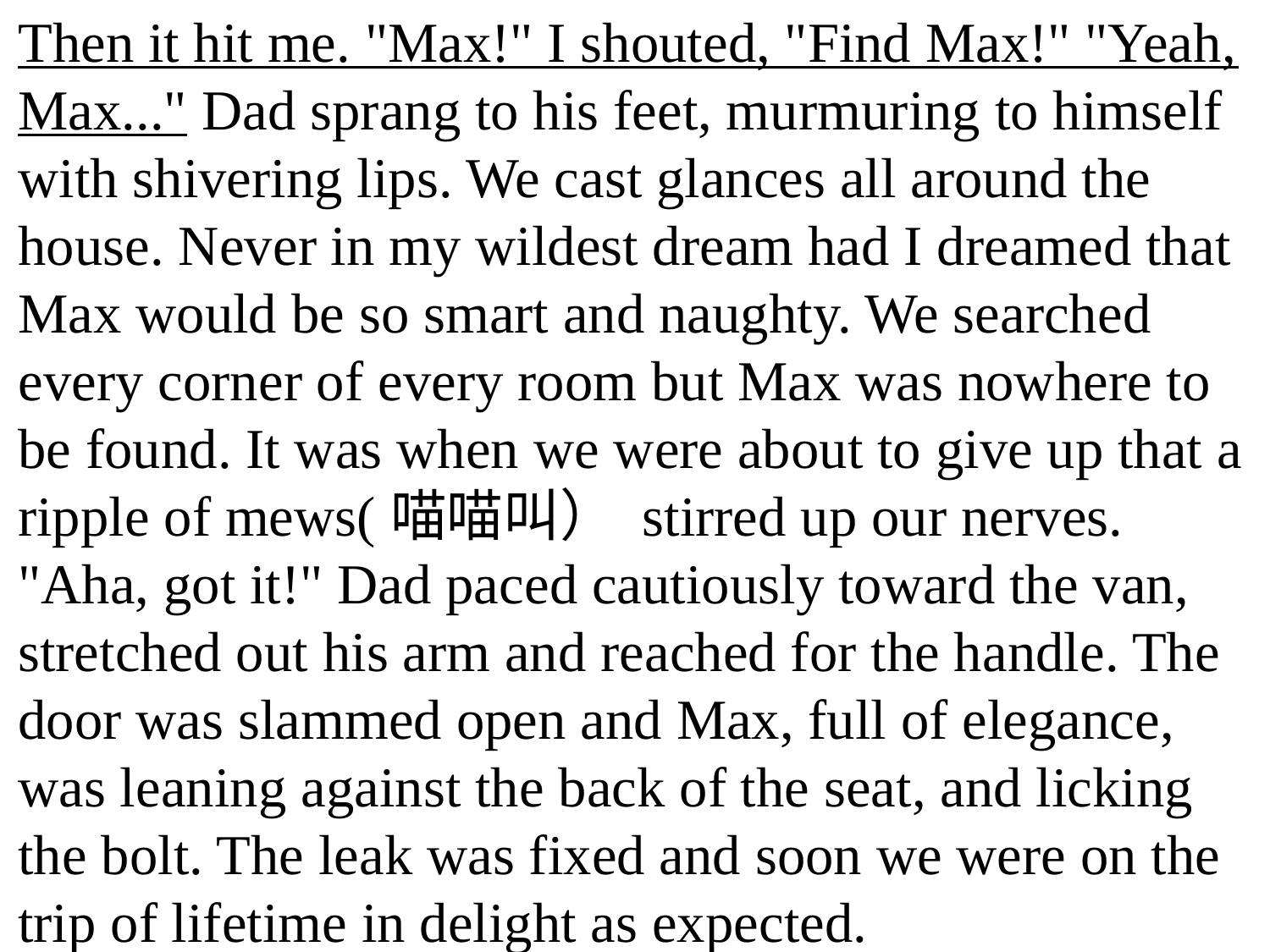

Then it hit me. "Max!" I shouted, "Find Max!" "Yeah, Max..." Dad sprang to his feet, murmuring to himself with shivering lips. We cast glances all around the house. Never in my wildest dream had I dreamed that Max would be so smart and naughty. We searched every corner of every room but Max was nowhere to be found. It was when we were about to give up that a ripple of mews(喵喵叫） stirred up our nerves. "Aha, got it!" Dad paced cautiously toward the van, stretched out his arm and reached for the handle. The door was slammed open and Max, full of elegance, was leaning against the back of the seat, and licking the bolt. The leak was fixed and soon we were on the trip of lifetime in delight as expected.